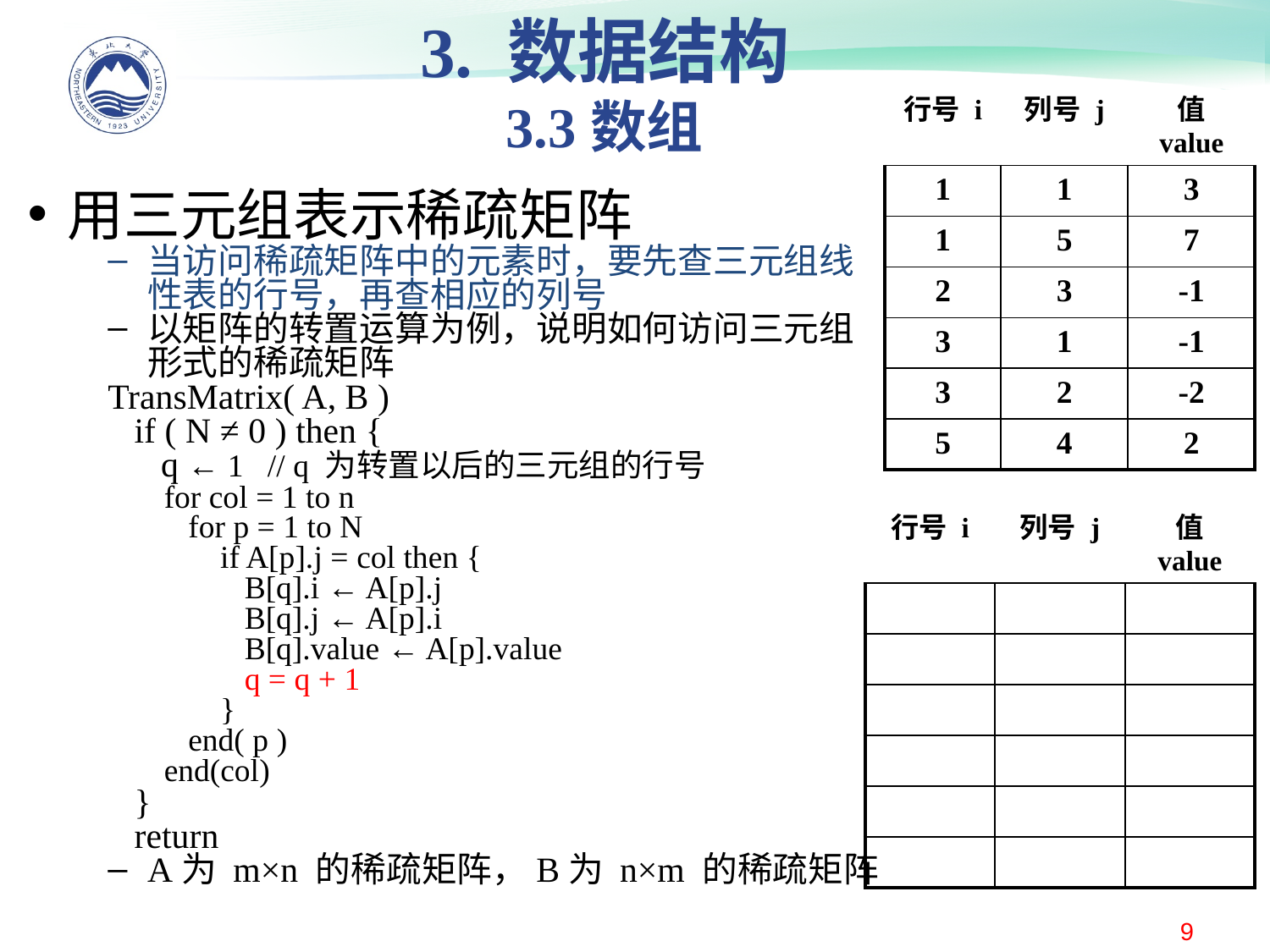

3. 数据结构
3.3数组
| 行号 i | 列号 j | 值 value |
| --- | --- | --- |
| 1 | 1 | 3 |
| 1 | 5 | 7 |
| 2 | 3 | -1 |
| 3 | 1 | -1 |
| 3 | 2 | -2 |
| 5 | 4 | 2 |
用三元组表示稀疏矩阵
当访问稀疏矩阵中的元素时，要先查三元组线性表的行号，再查相应的列号
以矩阵的转置运算为例，说明如何访问三元组形式的稀疏矩阵
TransMatrix( A, B )
   if ( N ≠ 0 ) then {
      q ← 1   // q 为转置以后的三元组的行号
       for col = 1 to n
          for p = 1 to N
              if A[p].j = col then {
                 B[q].i ← A[p].j
                 B[q].j ← A[p].i
                 B[q].value ← A[p].value
                 q = q + 1
              }
          end( p )
       end(col)
   }
   return
A为 m×n 的稀疏矩阵，B为 n×m 的稀疏矩阵
| 行号 i | 列号 j | 值 value |
| --- | --- | --- |
|  |  |  |
|  |  |  |
|  |  |  |
|  |  |  |
|  |  |  |
|  |  |  |
9